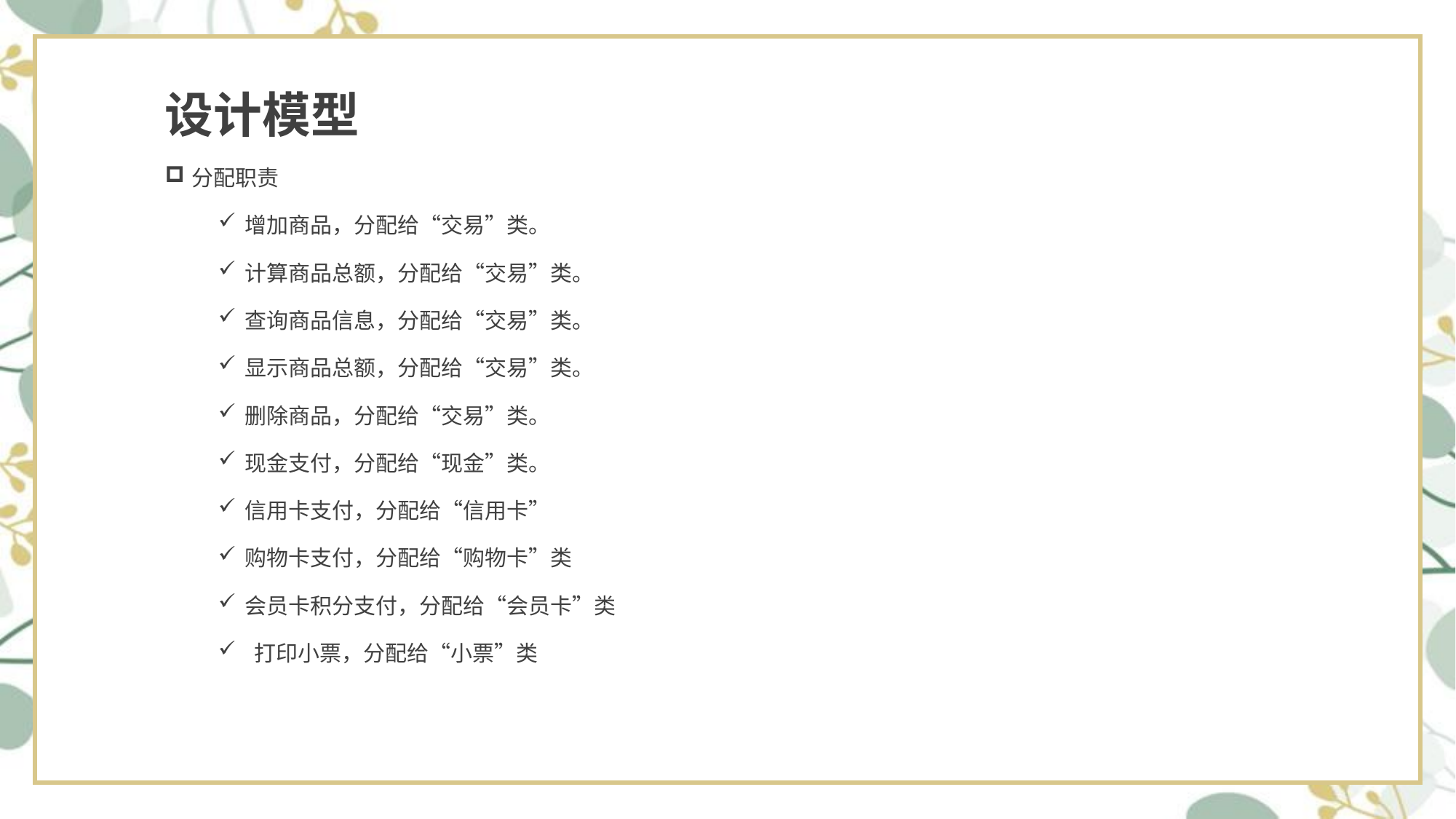

# 设计模型
分配职责
增加商品，分配给“交易”类。
计算商品总额，分配给“交易”类。
查询商品信息，分配给“交易”类。
显示商品总额，分配给“交易”类。
删除商品，分配给“交易”类。
现金支付，分配给“现金”类。
信用卡支付，分配给“信用卡”
购物卡支付，分配给“购物卡”类
会员卡积分支付，分配给“会员卡”类
 打印小票，分配给“小票”类